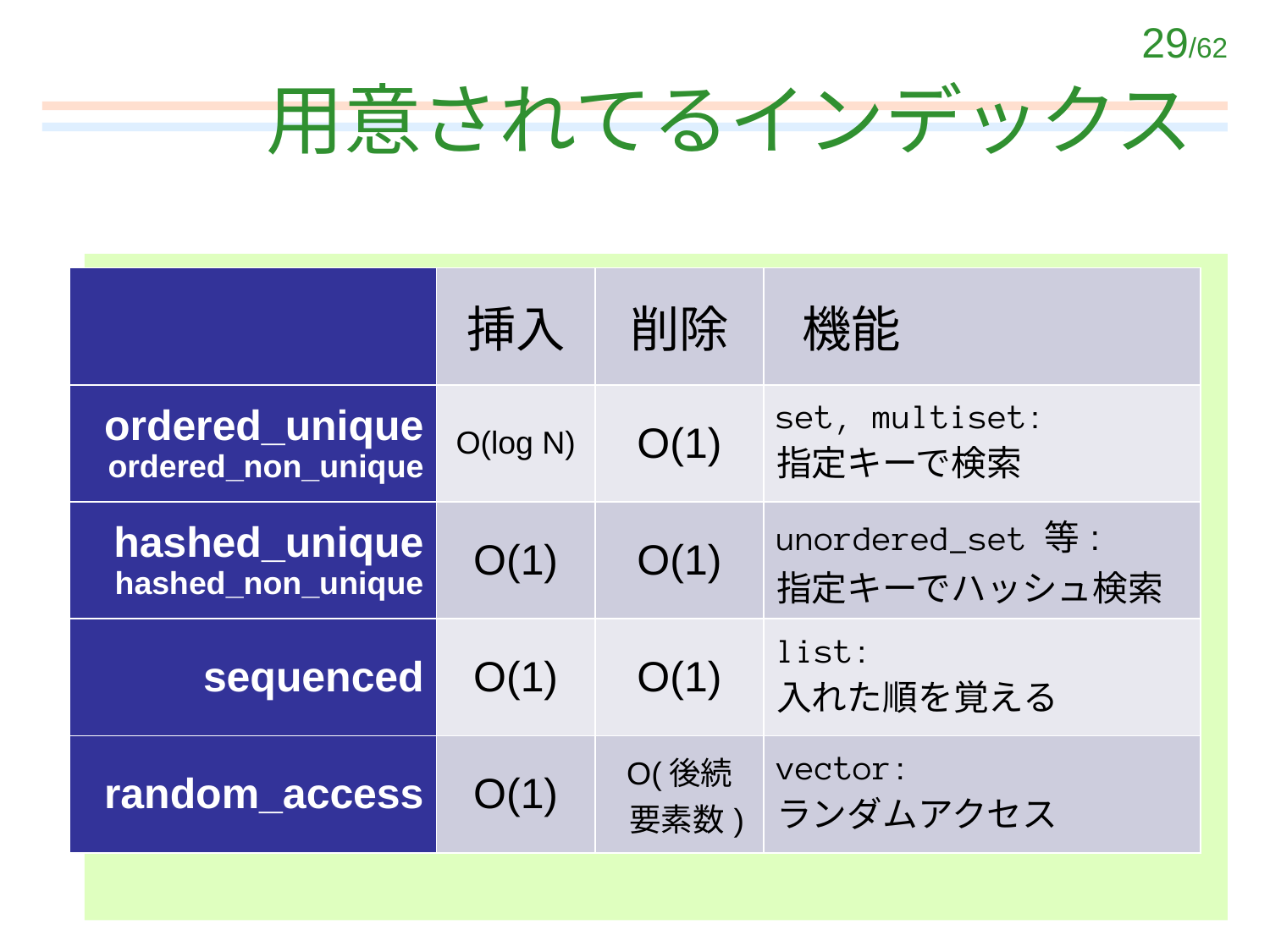

# 用意されてるインデックス

|  | 挿入 | 削除 | 機能 |
| --- | --- | --- | --- |
| ordered\_unique ordered\_non\_unique | O(log N) | O(1) | set, multiset: 指定キーで検索 |
| hashed\_unique hashed\_non\_unique | O(1) | O(1) | unordered\_set 等: 指定キーでハッシュ検索 |
| sequenced | O(1) | O(1) | list: 入れた順を覚える |
| random\_access | O(1) | O(後続 要素数) | vector: ランダムアクセス |